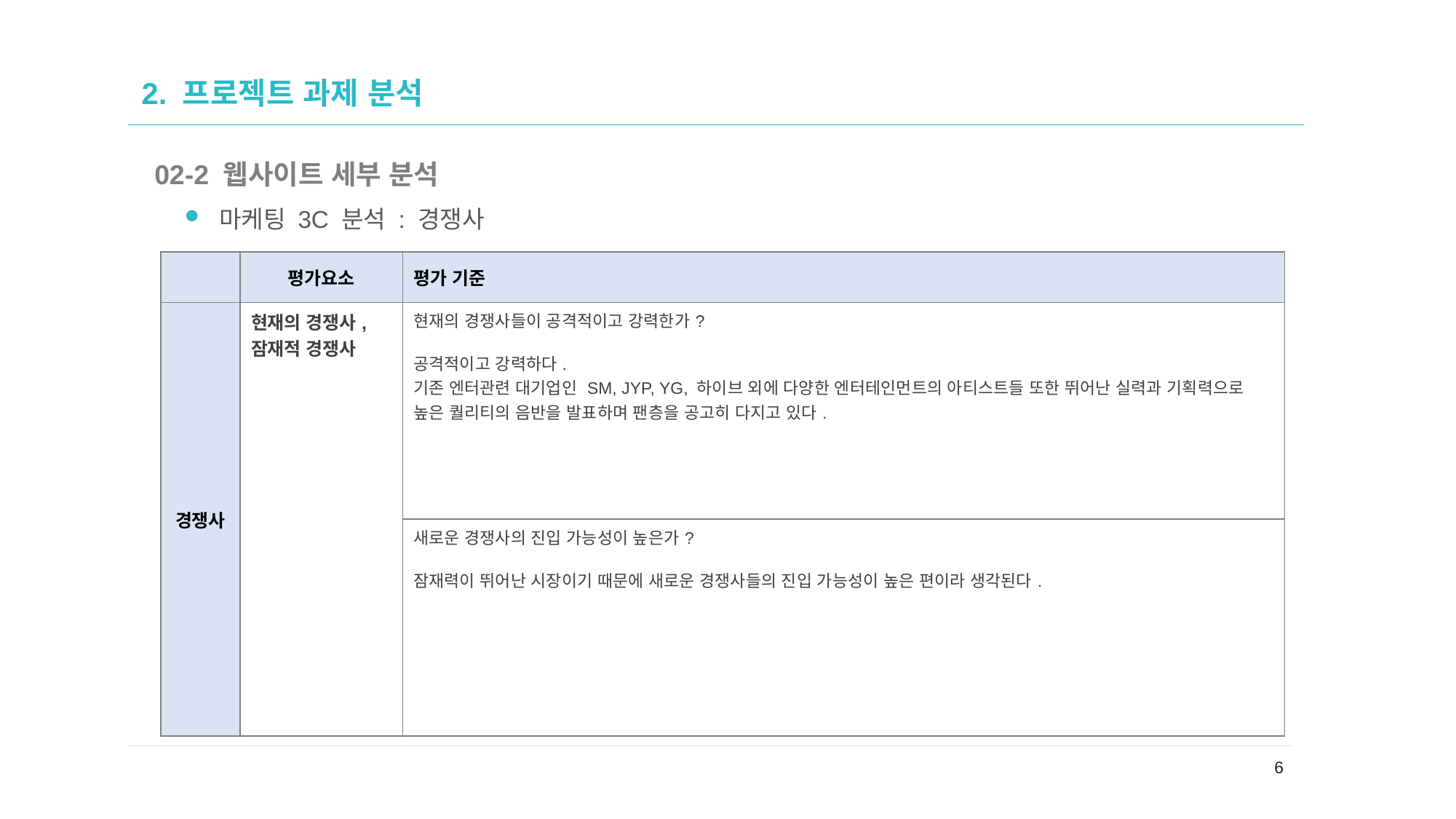

02
# 2. 프로젝트 과제 분석
02-2 웹사이트 세부 분석
마케팅 3C 분석 : 경쟁사

|  | 평가요소 | 평가 기준 |
| --- | --- | --- |
| 경쟁사 | 현재의 경쟁사, 잠재적 경쟁사 | 현재의 경쟁사들이 공격적이고 강력한가? 공격적이고 강력하다. 기존 엔터관련 대기업인 SM, JYP, YG, 하이브 외에 다양한 엔터테인먼트의 아티스트들 또한 뛰어난 실력과 기획력으로 높은 퀄리티의 음반을 발표하며 팬층을 공고히 다지고 있다. |
|  |  | 새로운 경쟁사의 진입 가능성이 높은가? 잠재력이 뛰어난 시장이기 때문에 새로운 경쟁사들의 진입 가능성이 높은 편이라 생각된다. |
6